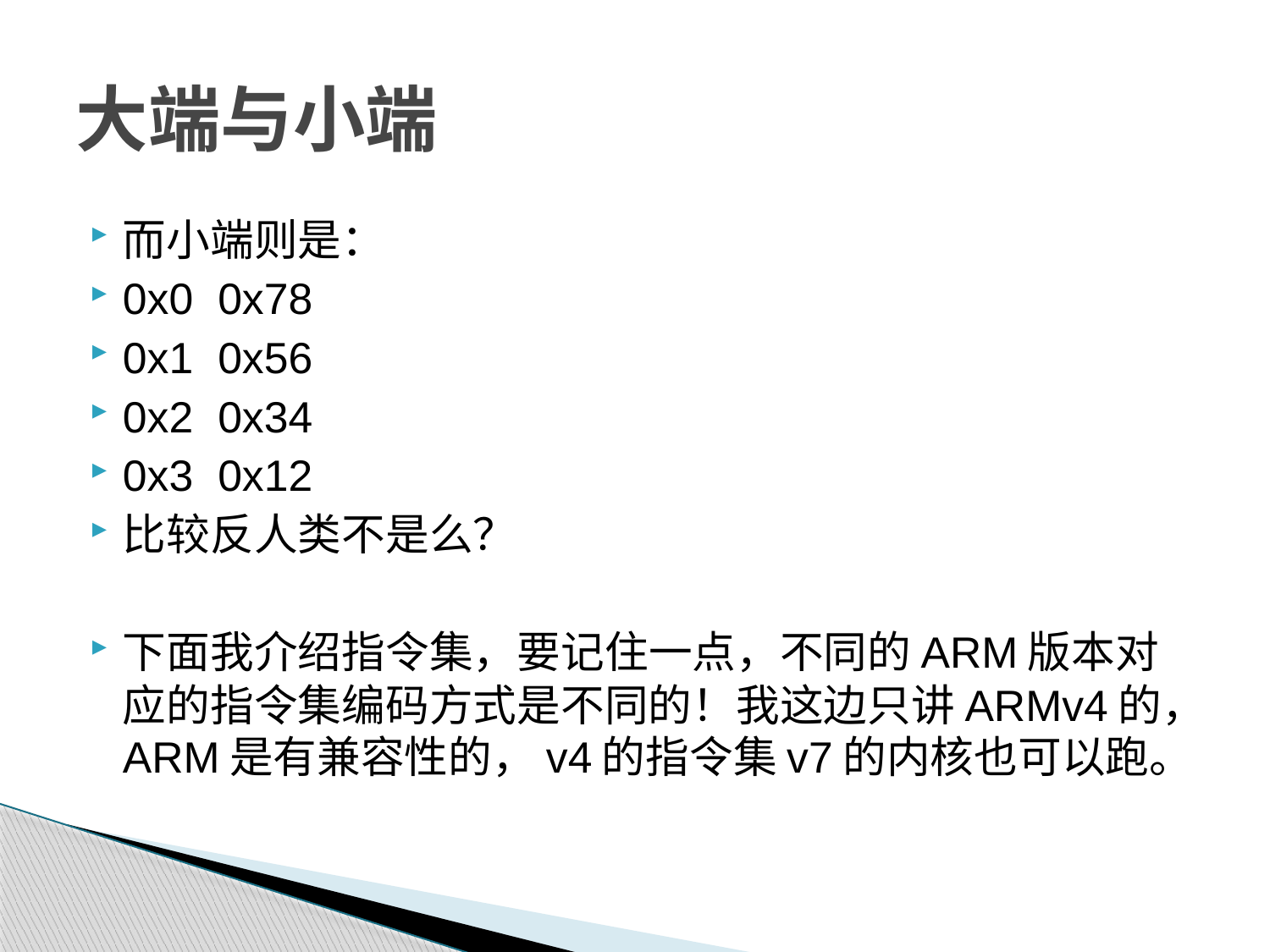

# 大端与小端
而小端则是：
0x0  0x78
0x1  0x56
0x2  0x34
0x3  0x12
比较反人类不是么？

下面我介绍指令集，要记住一点，不同的ARM版本对应的指令集编码方式是不同的！我这边只讲ARMv4的，ARM是有兼容性的，v4的指令集v7的内核也可以跑。